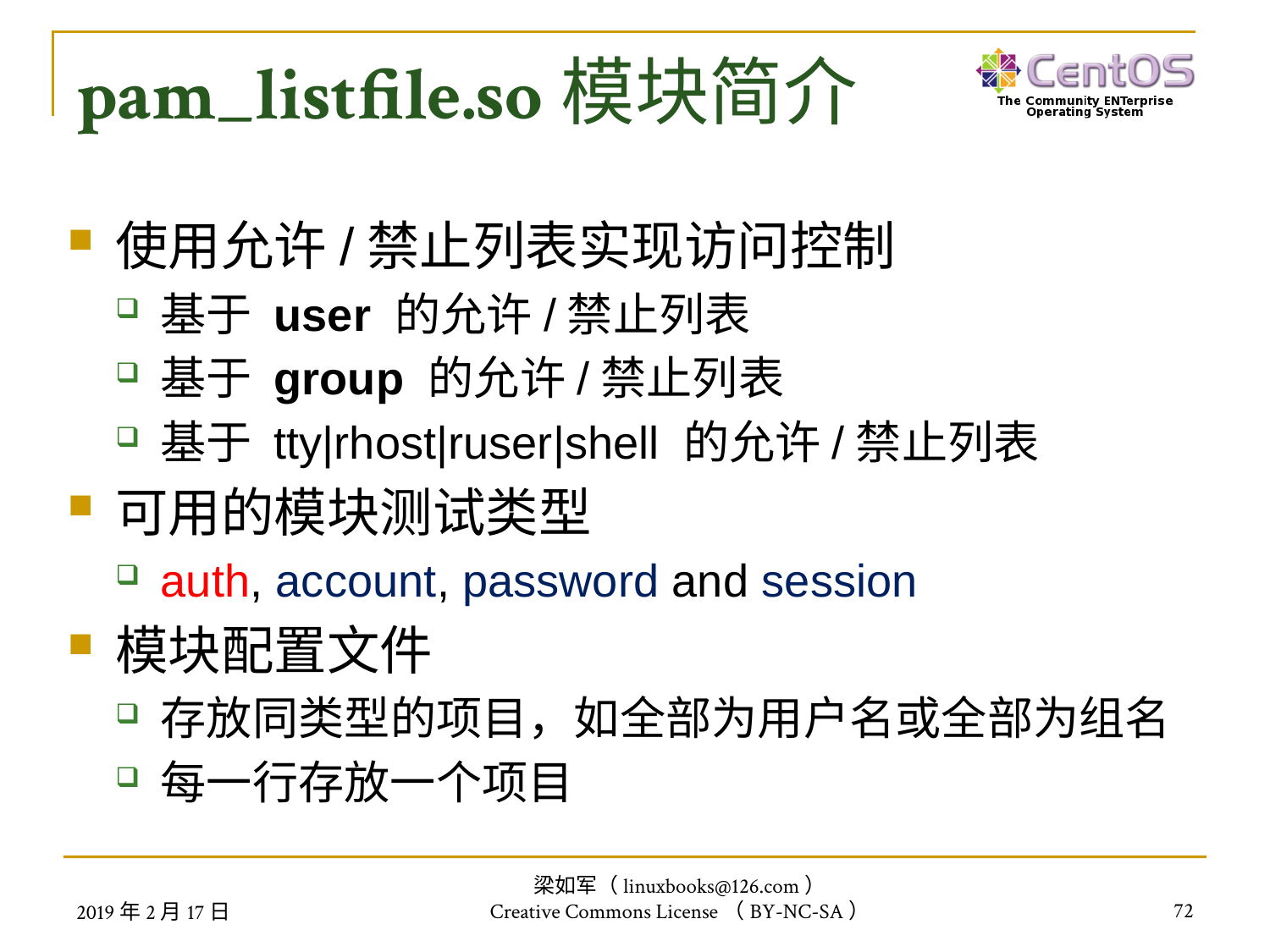

# pam_listfile.so模块简介
使用允许/禁止列表实现访问控制
基于 user 的允许/禁止列表
基于 group 的允许/禁止列表
基于 tty|rhost|ruser|shell 的允许/禁止列表
可用的模块测试类型
auth, account, password and session
模块配置文件
存放同类型的项目，如全部为用户名或全部为组名
每一行存放一个项目

梁如军（linuxbooks@126.com）
Creative Commons License（BY-NC-SA）
2019年2月17日
72